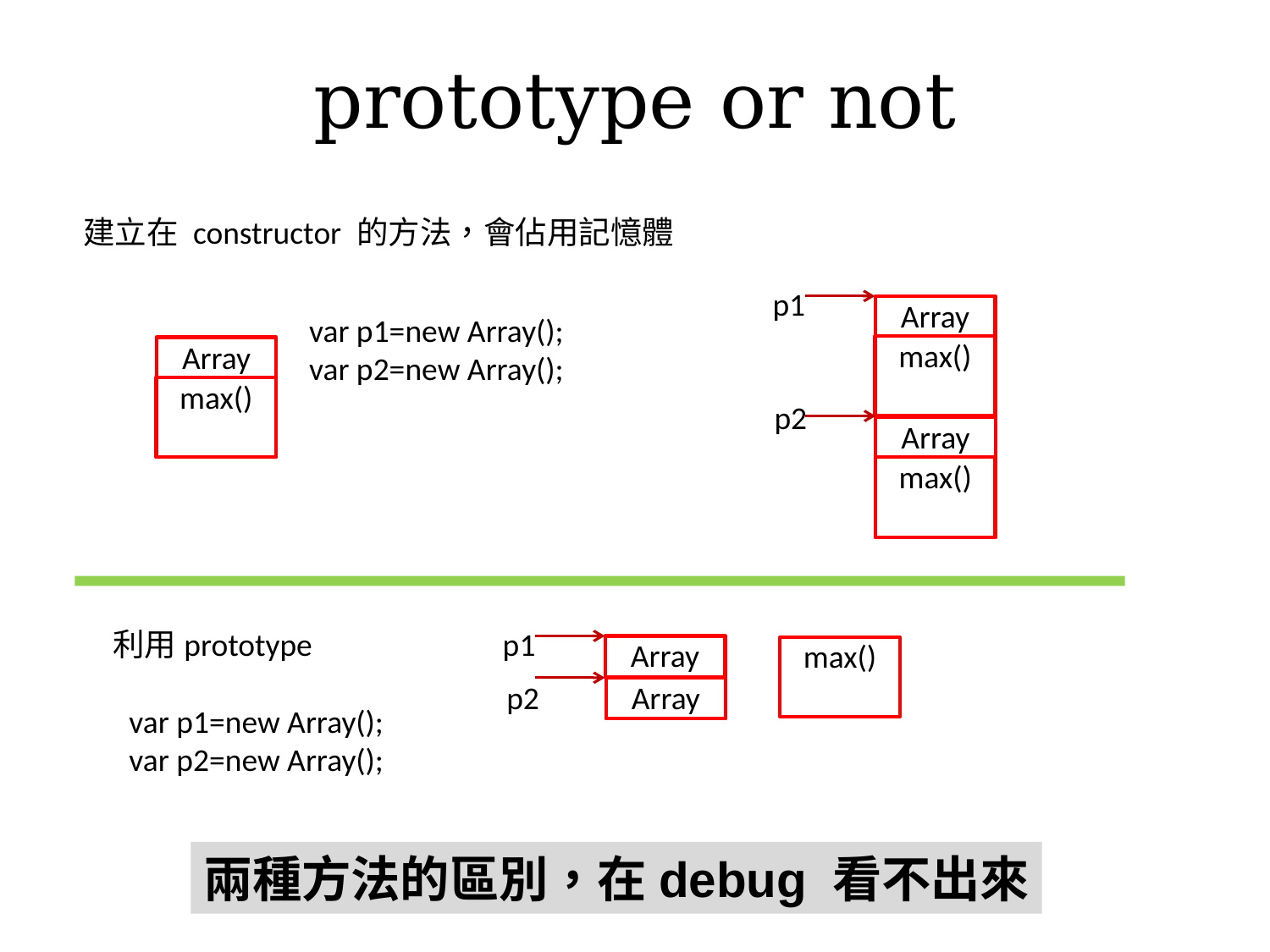

# prototype or not
建立在 constructor 的方法，會佔用記憶體
p1
Array
max()
var p1=new Array();
var p2=new Array();
Array
max()
p2
Array
max()

利用prototype
p1
Array
max()
p2
Array
var p1=new Array();
var p2=new Array();
兩種方法的區別，在debug 看不出來